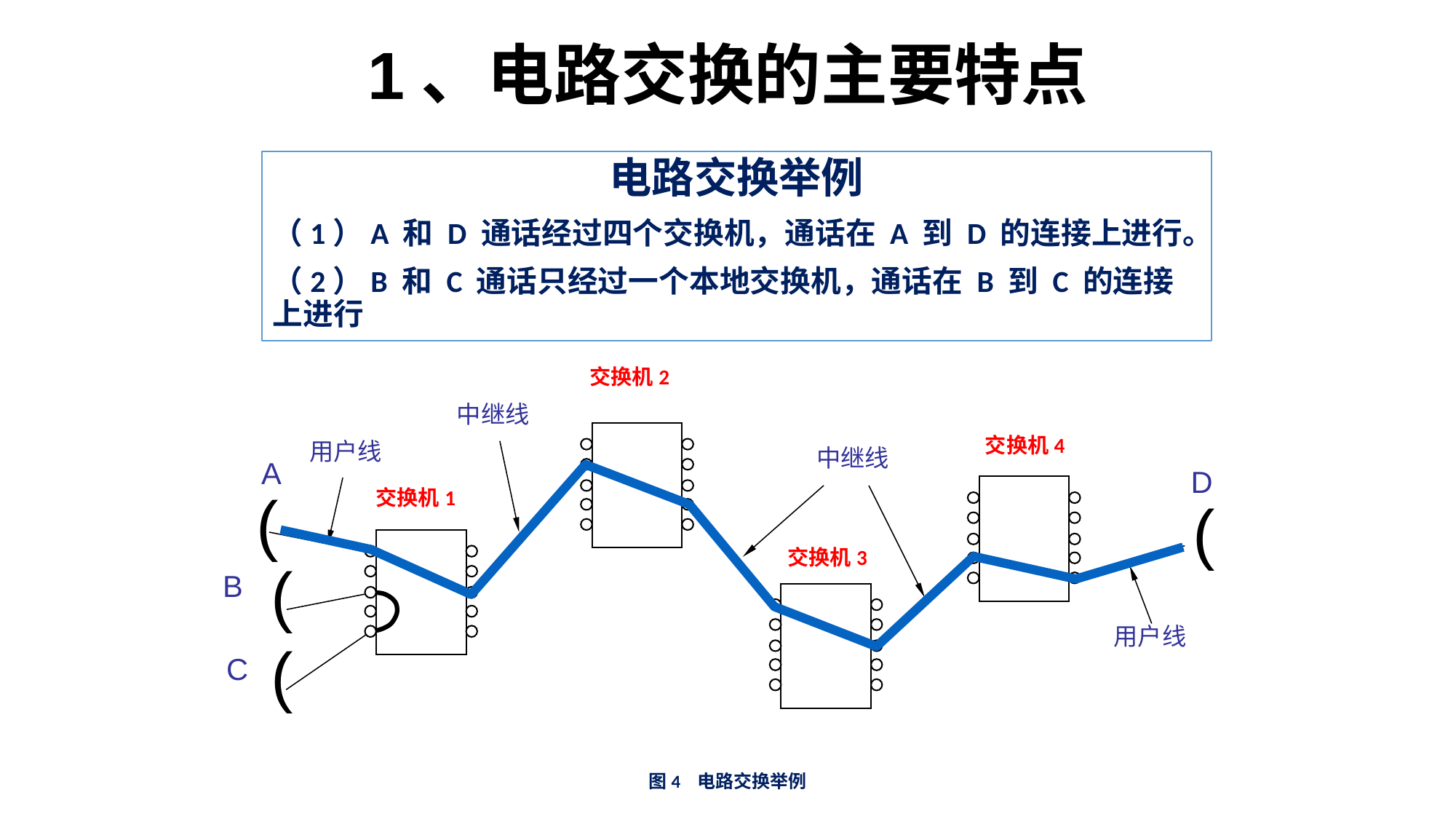

# 1、电路交换的主要特点
电路交换举例
（1）A 和 D 通话经过四个交换机，通话在 A 到 D 的连接上进行。
（2）B 和 C 通话只经过一个本地交换机，通话在 B 到 C 的连接上进行

交换机2
中继线

交换机4
用户线
中继线

A
D

(

交换机1

(

交换机3

(

B

用户线

(

C

图4   电路交换举例